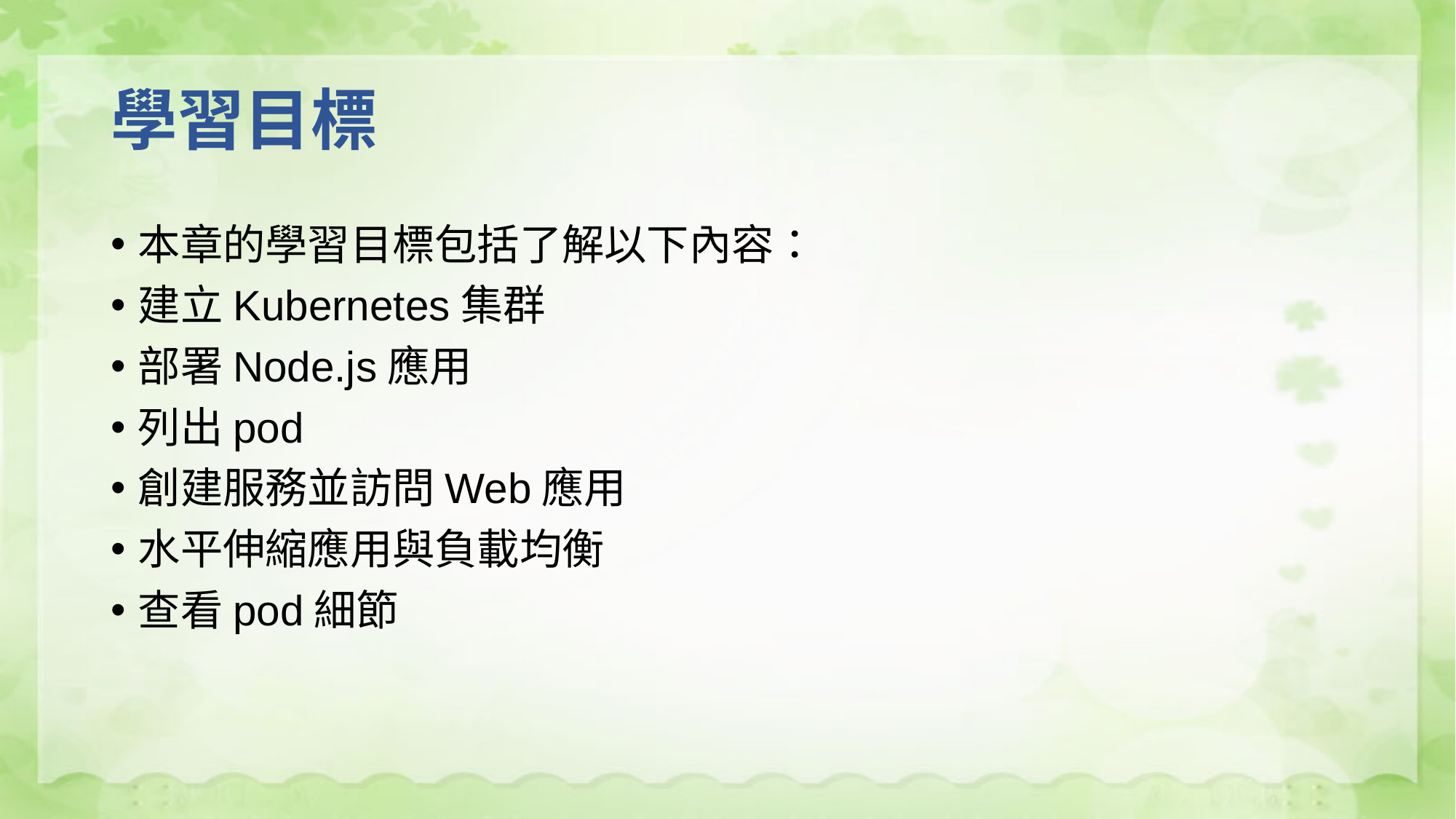

# 學習目標
本章的學習目標包括了解以下內容：
建立Kubernetes集群
部署Node.js應用
列出pod
創建服務並訪問Web應用
水平伸縮應用與負載均衡
查看pod細節